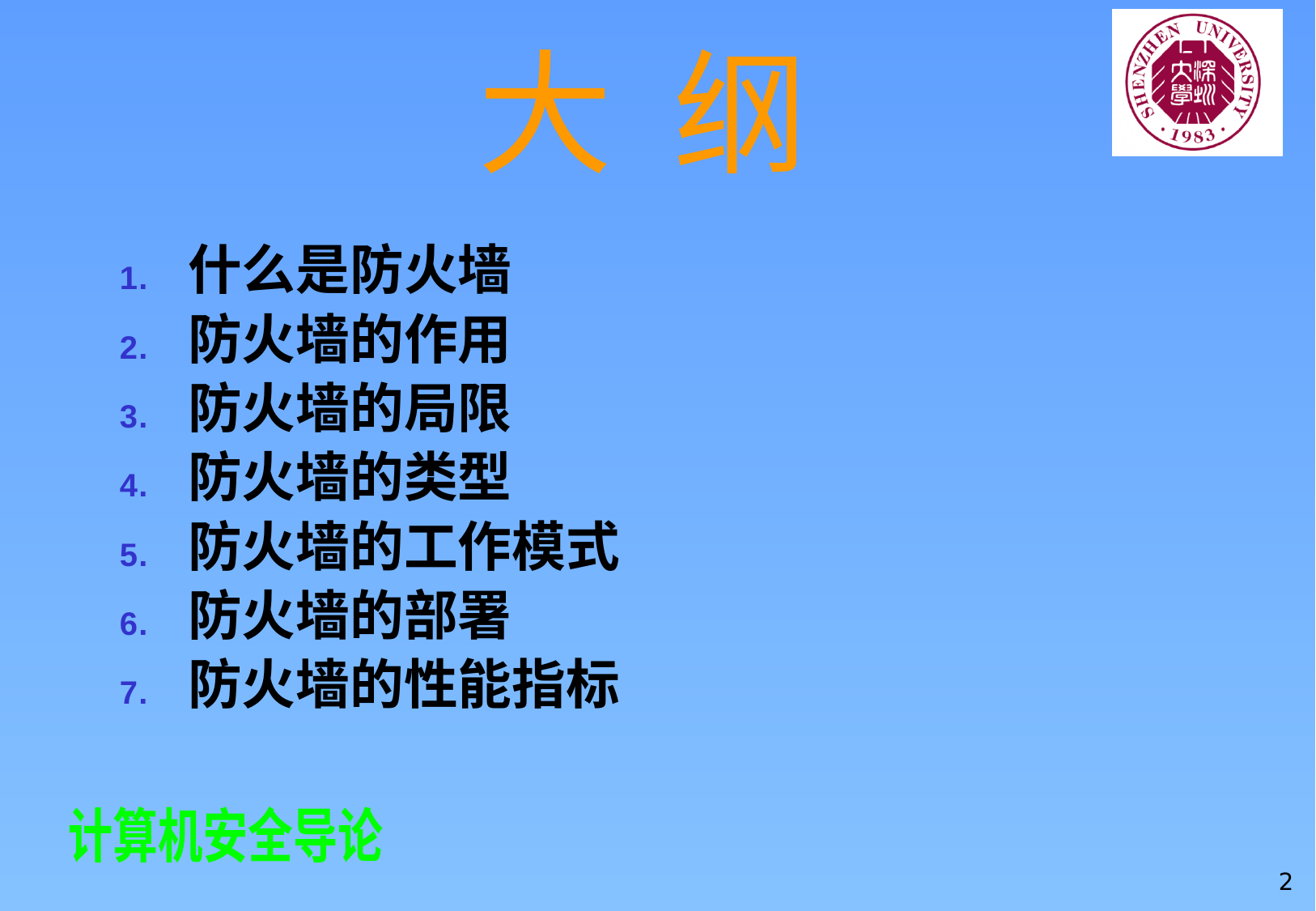

# 大  纲
什么是防火墙
防火墙的作用
防火墙的局限
防火墙的类型
防火墙的工作模式
防火墙的部署
防火墙的性能指标

2